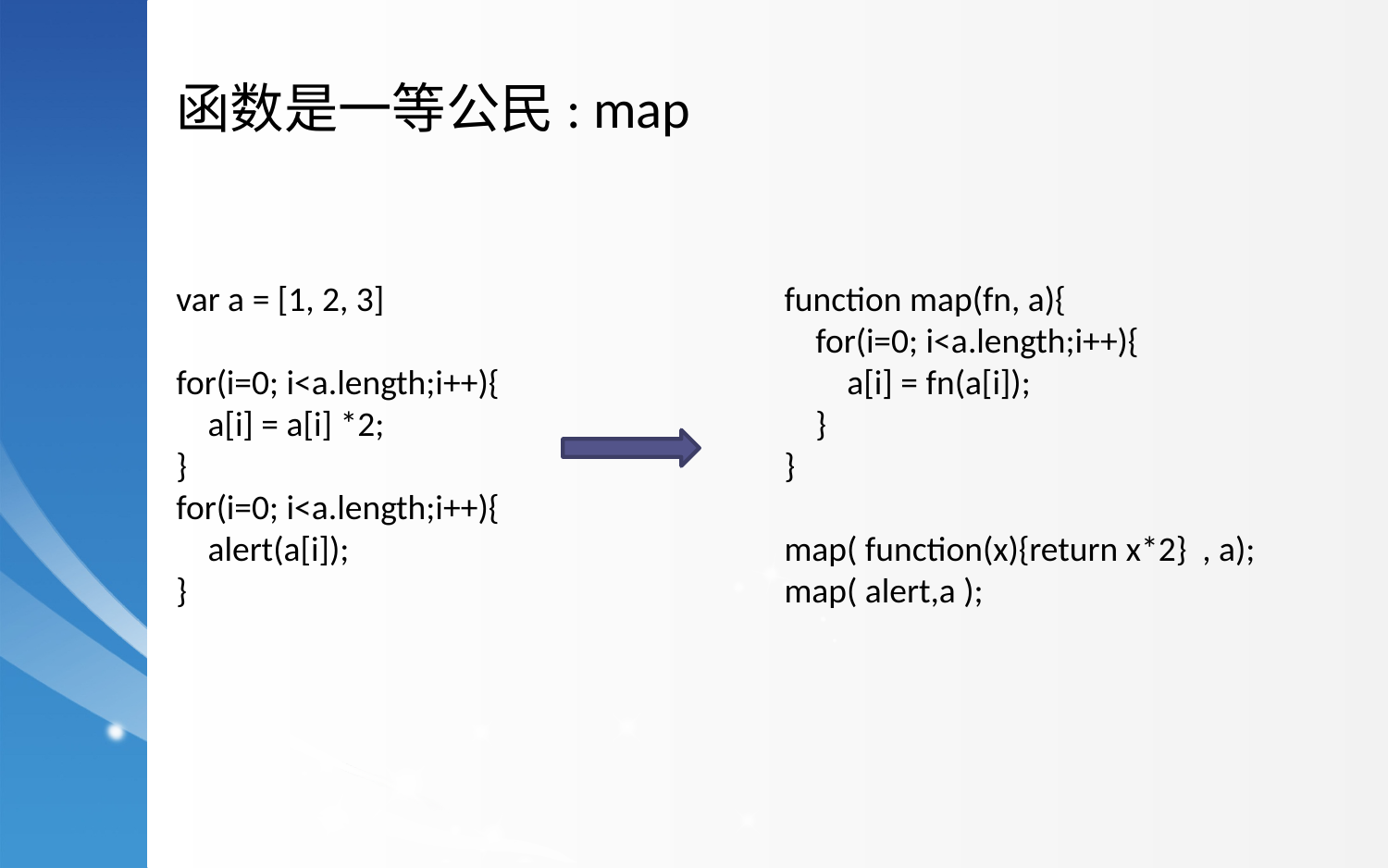

函数是一等公民: map
var a = [1, 2, 3]

for(i=0; i<a.length;i++){
    a[i] = a[i] *2;
}
for(i=0; i<a.length;i++){
    alert(a[i]);
}

function map(fn, a){
    for(i=0; i<a.length;i++){
        a[i] = fn(a[i]);
    }
}

map( function(x){return x*2}  , a);
map( alert,a );